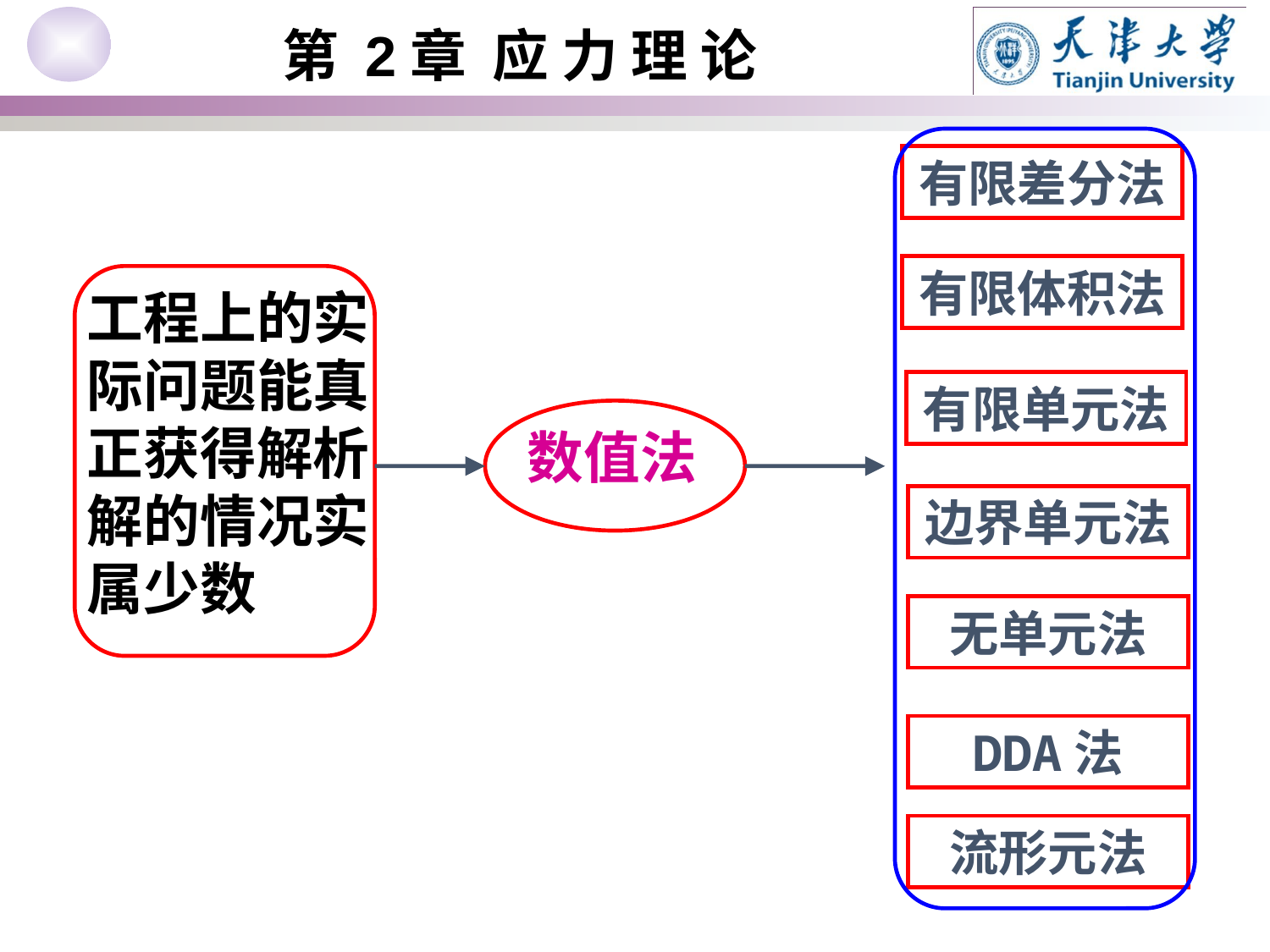

有限差分法
有限体积法

工程上的实际问题能真正获得解析解的情况实属少数
有限单元法

数值法

边界单元法
无单元法
DDA法
流形元法